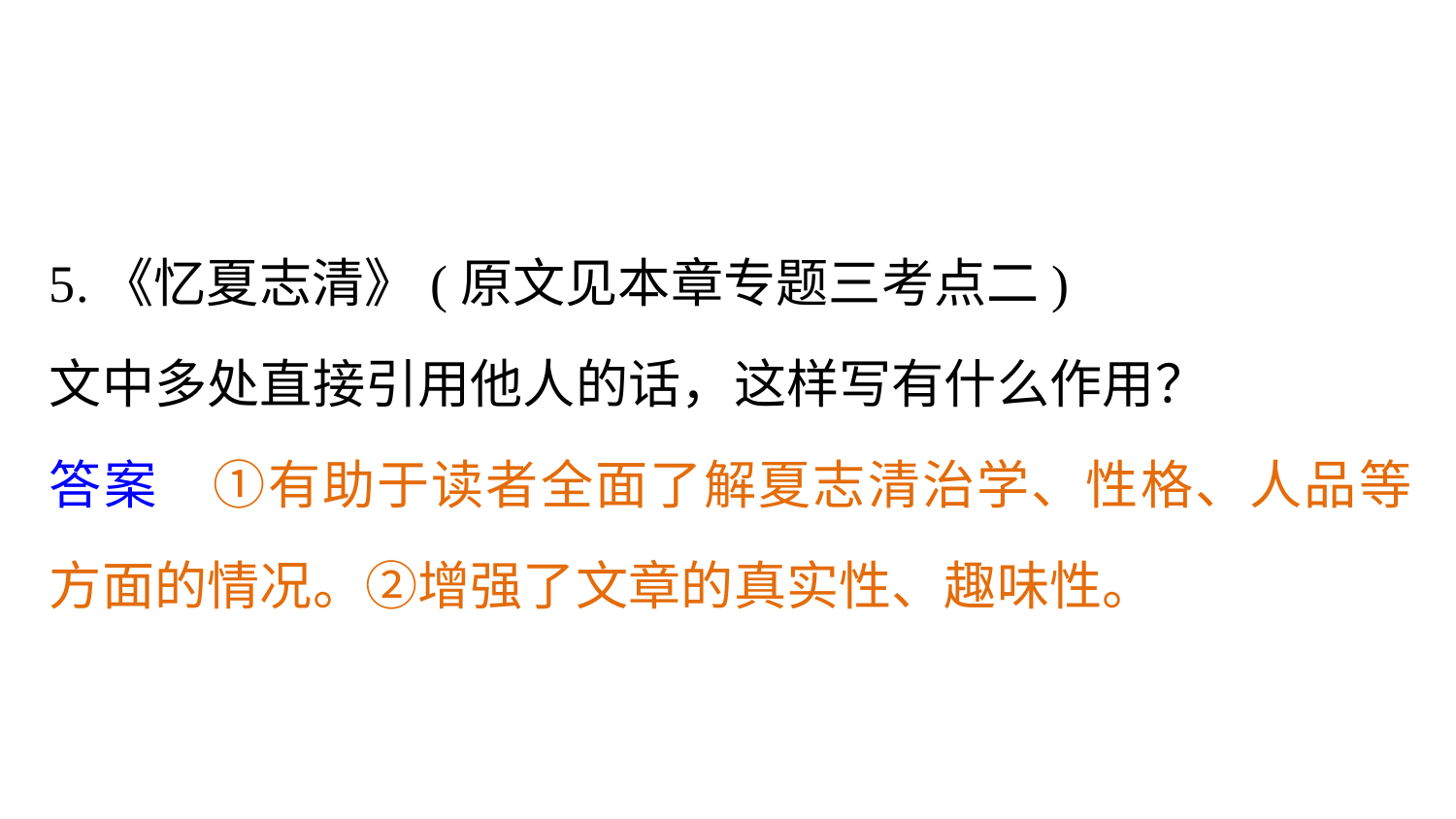

5.《忆夏志清》(原文见本章专题三考点二)
文中多处直接引用他人的话，这样写有什么作用？
答案　①有助于读者全面了解夏志清治学、性格、人品等方面的情况。②增强了文章的真实性、趣味性。